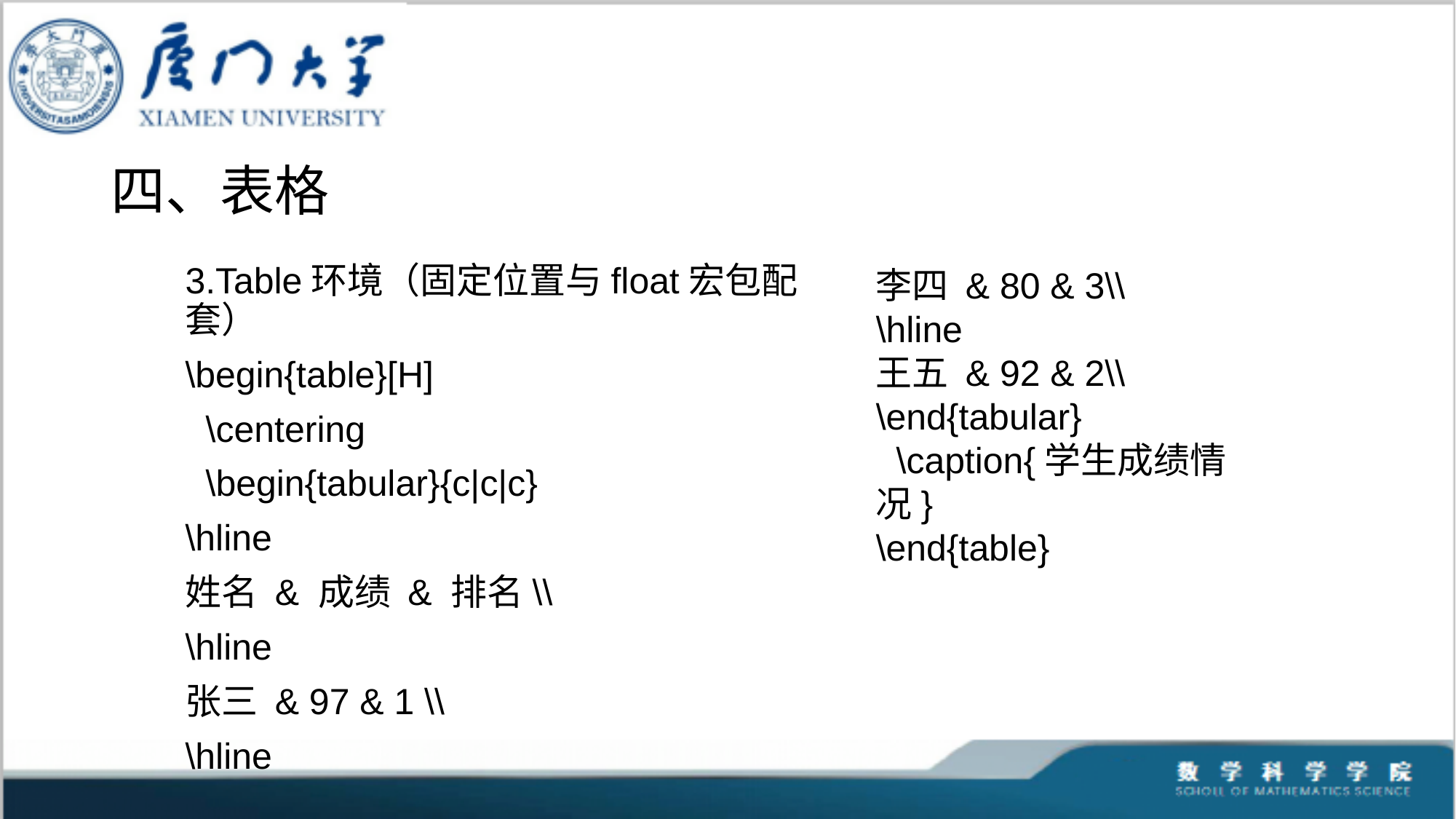

# 四、表格
3.Table环境（固定位置与float宏包配套）
\begin{table}[H]
  \centering
  \begin{tabular}{c|c|c}
\hline
姓名 & 成绩 & 排名\\
\hline
张三 & 97 & 1 \\
\hline

李四 & 80 & 3\\
\hline
王五 & 92 & 2\\
\end{tabular}
  \caption{学生成绩情况}
\end{table}